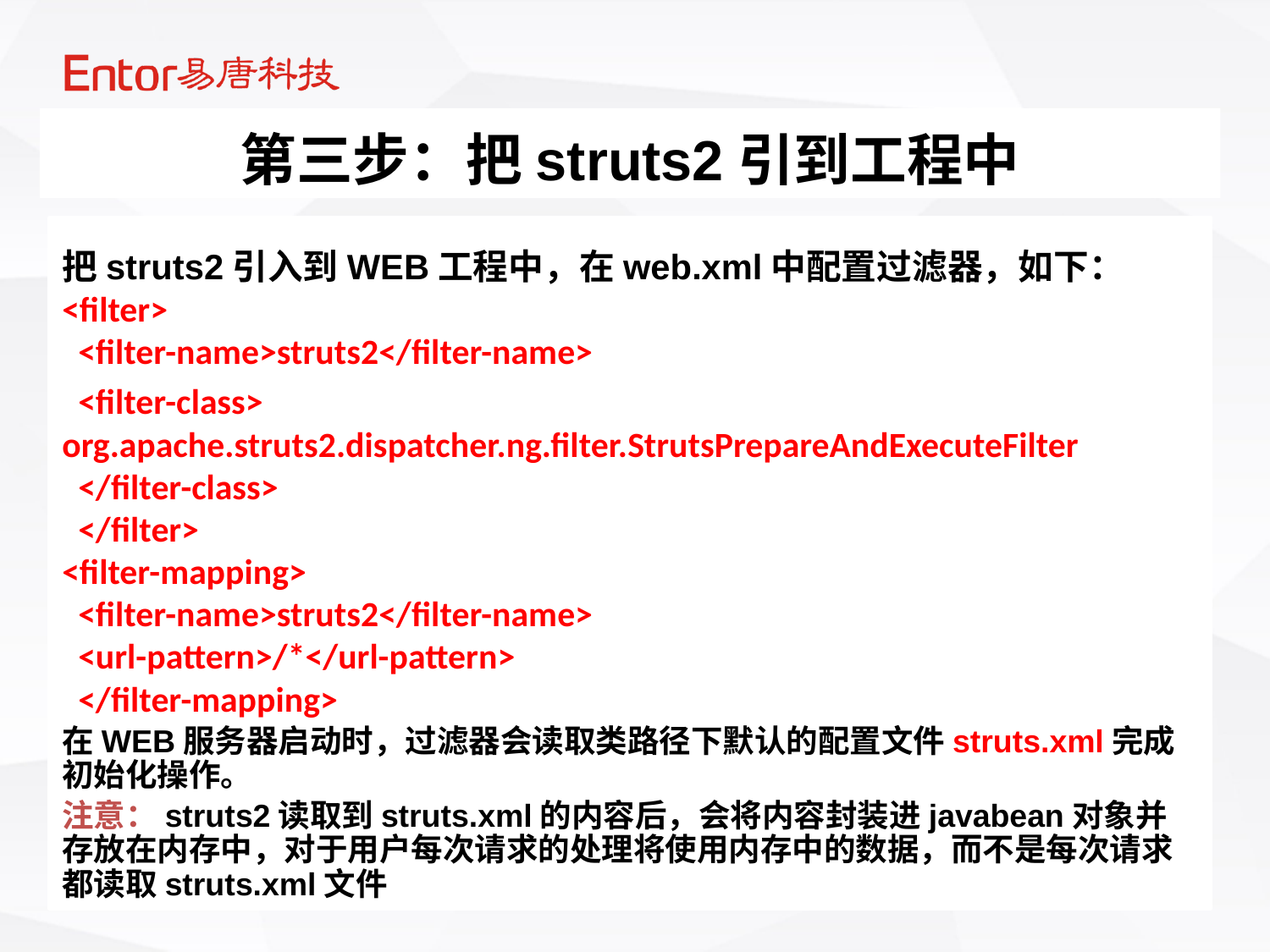

第三步：把struts2引到工程中
把struts2引入到WEB工程中，在web.xml中配置过滤器，如下：
<filter>
  <filter-name>struts2</filter-name>
  <filter-class>  org.apache.struts2.dispatcher.ng.filter.StrutsPrepareAndExecuteFilter
  </filter-class>
  </filter>
<filter-mapping>
  <filter-name>struts2</filter-name>
  <url-pattern>/*</url-pattern>
  </filter-mapping>
在WEB服务器启动时，过滤器会读取类路径下默认的配置文件struts.xml完成初始化操作。
注意：struts2读取到struts.xml的内容后，会将内容封装进javabean对象并存放在内存中，对于用户每次请求的处理将使用内存中的数据，而不是每次请求都读取struts.xml文件